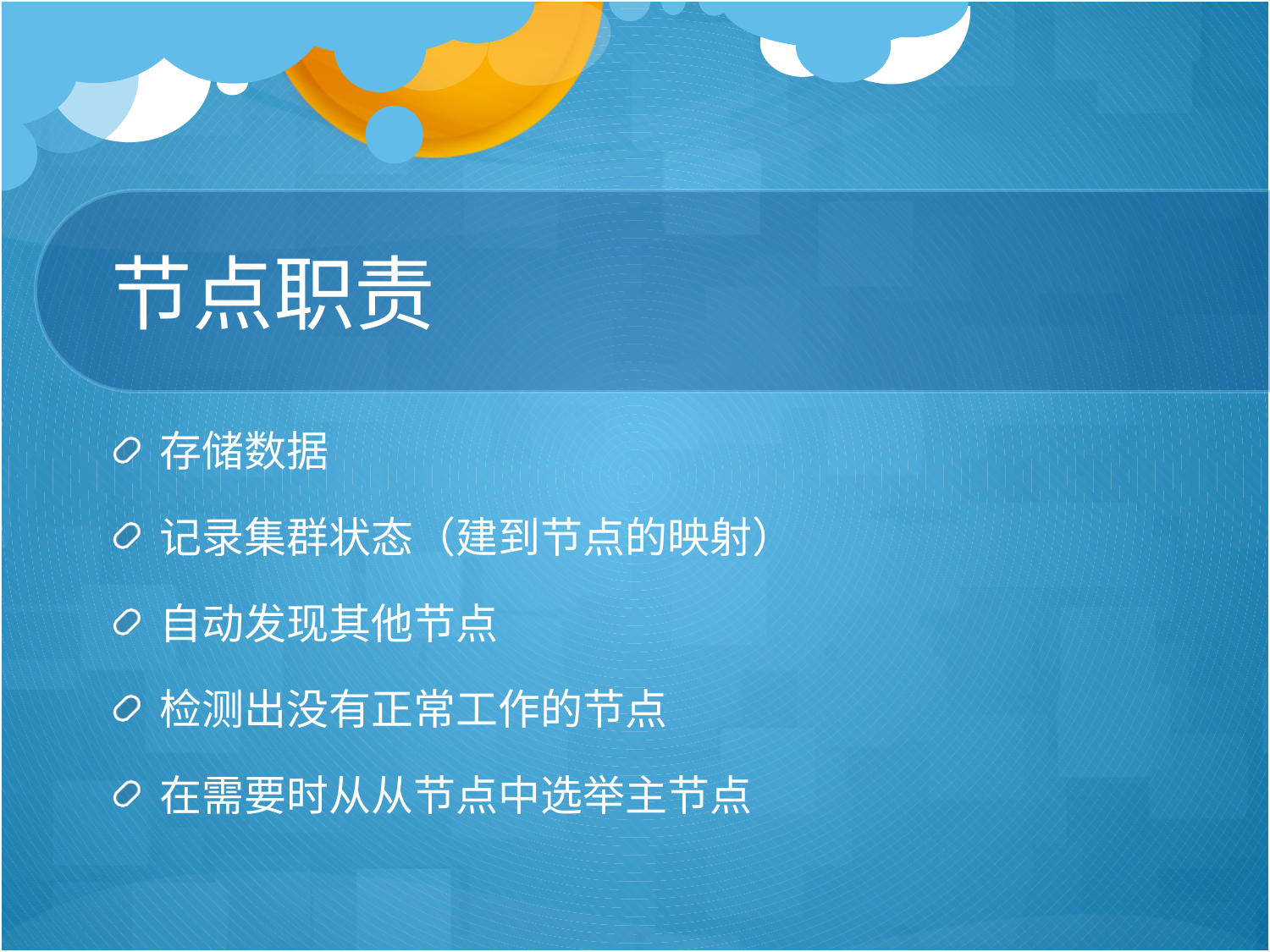

# 节点职责
存储数据
记录集群状态（建到节点的映射）
自动发现其他节点
检测出没有正常工作的节点
在需要时从从节点中选举主节点